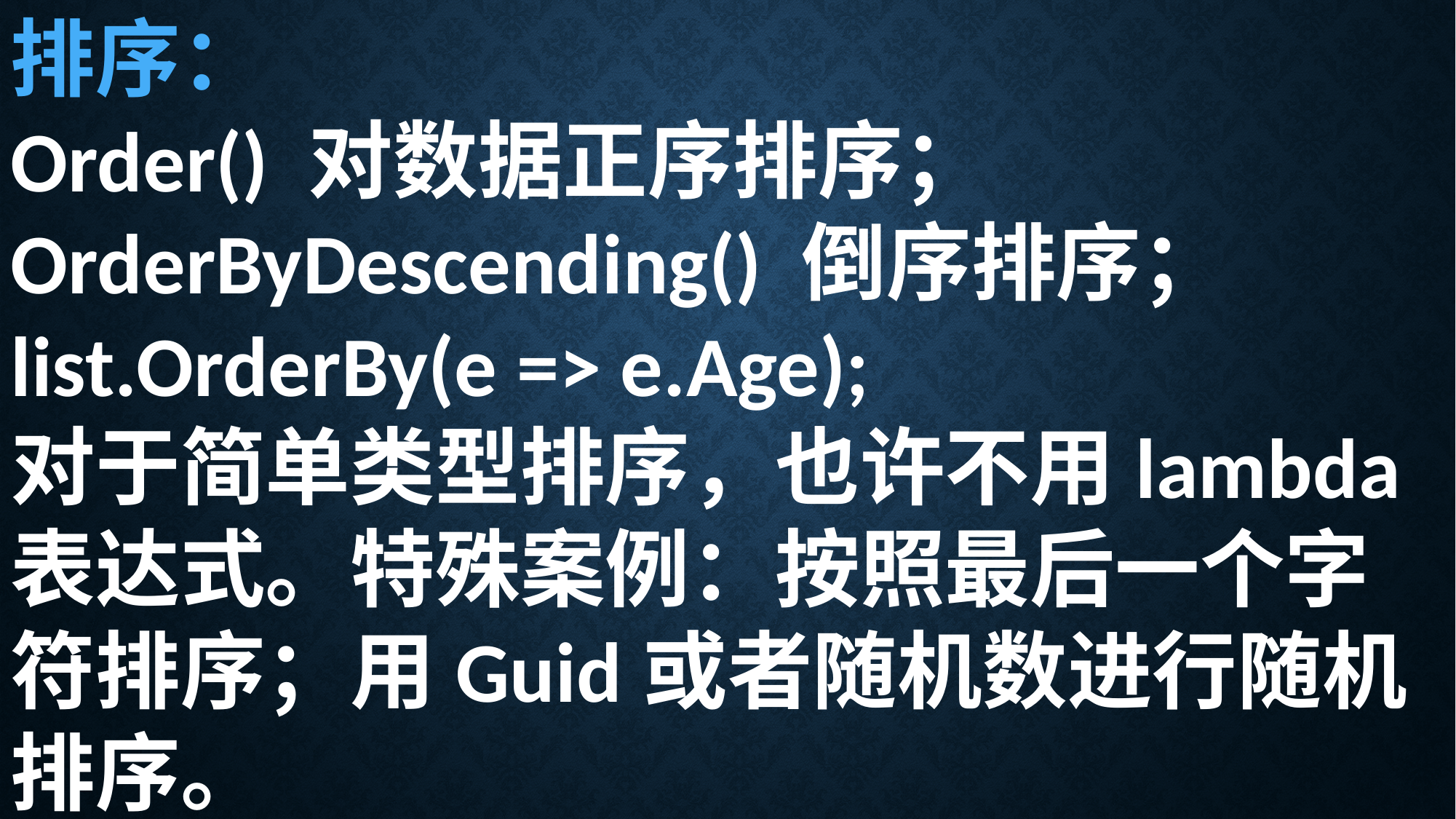

排序：
Order() 对数据正序排序；OrderByDescending() 倒序排序；
list.OrderBy(e => e.Age);
对于简单类型排序，也许不用lambda表达式。特殊案例：按照最后一个字符排序；用Guid或者随机数进行随机排序。